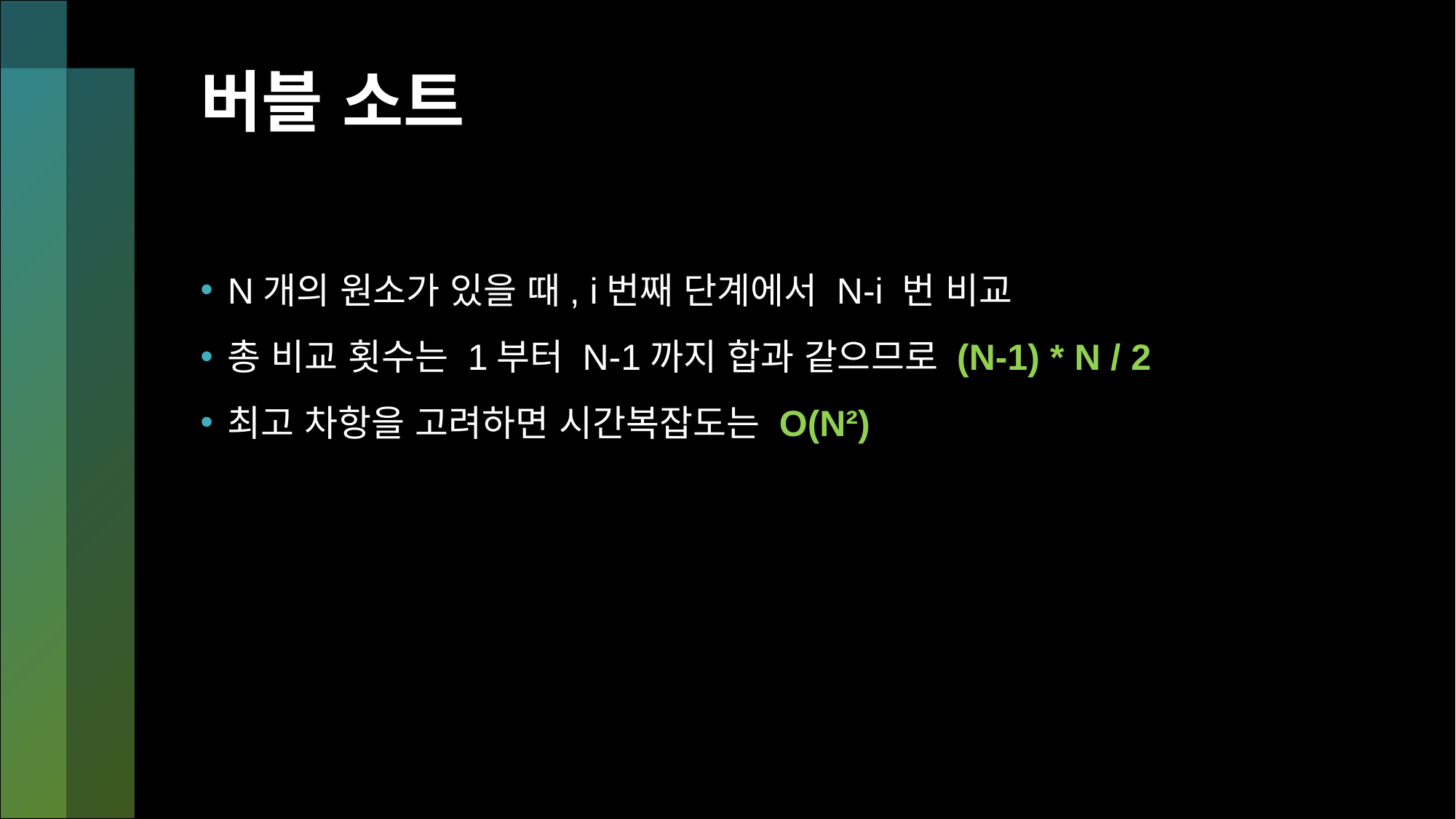

# 버블 소트
N개의 원소가 있을 때, i번째 단계에서 N-i 번 비교
총 비교 횟수는 1부터 N-1까지 합과 같으므로 (N-1) * N / 2
최고 차항을 고려하면 시간복잡도는 O(N²)